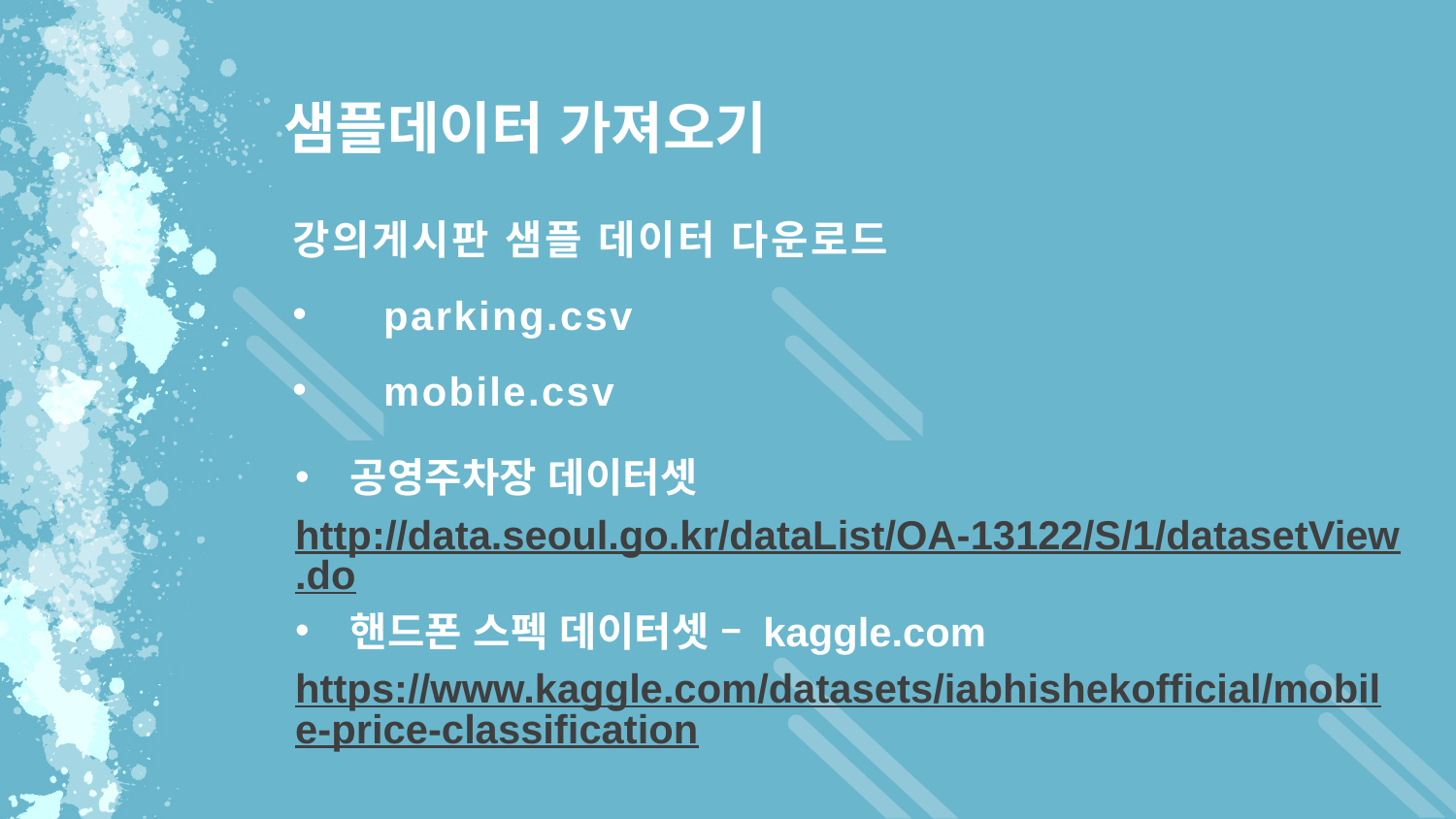

샘플데이터 가져오기
강의게시판 샘플 데이터 다운로드
parking.csv
mobile.csv

공영주차장 데이터셋
http://data.seoul.go.kr/dataList/OA-13122/S/1/datasetView.do
핸드폰 스펙 데이터셋 – kaggle.com
https://www.kaggle.com/datasets/iabhishekofficial/mobile-price-classification